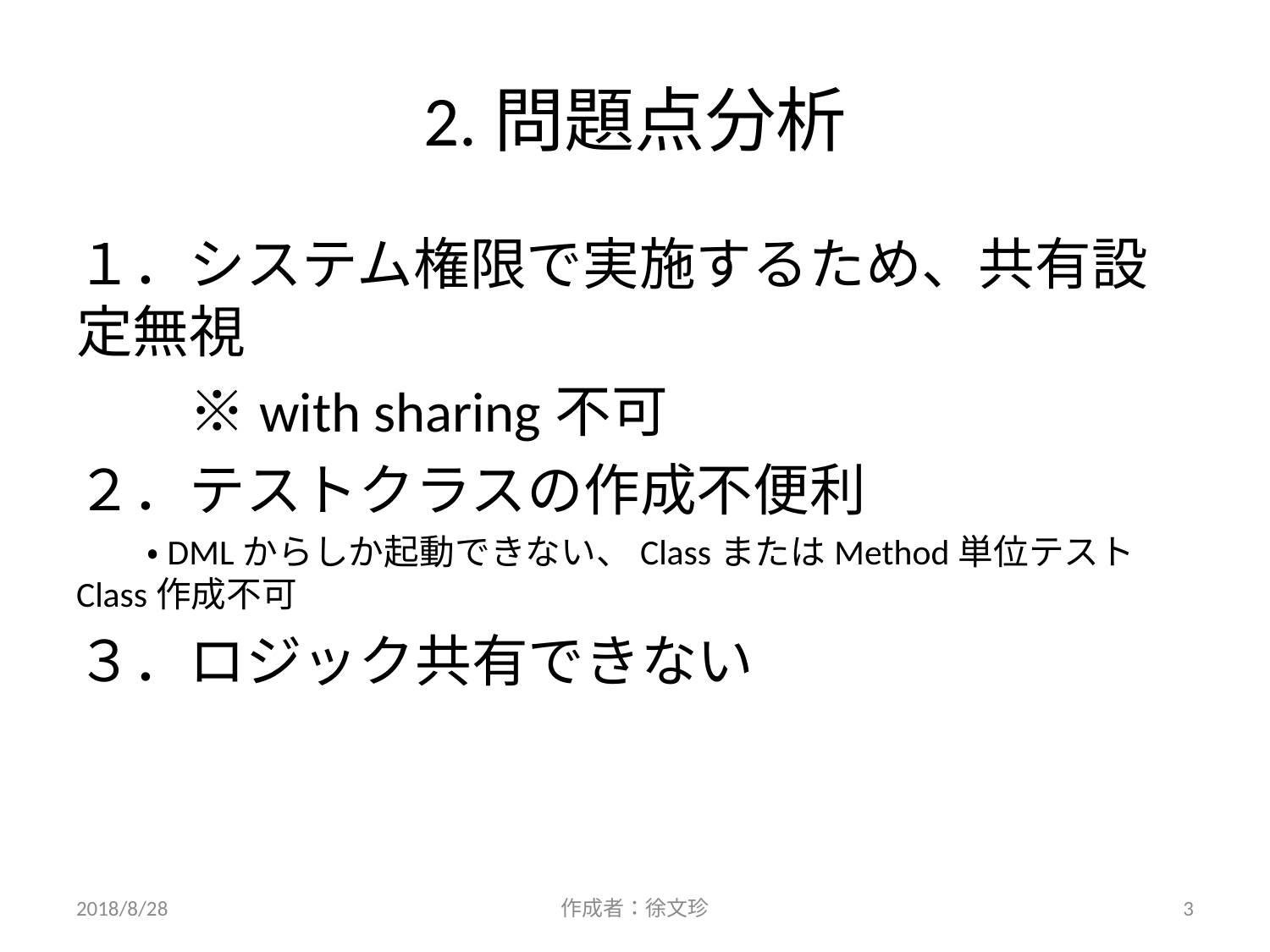

# 2.問題点分析
１．システム権限で実施するため、共有設定無視
　　※with sharing不可
２．テストクラスの作成不便利
　　・DMLからしか起動できない、ClassまたはMethod単位テストClass作成不可
３．ロジック共有できない
2018/8/28
作成者：徐文珍
3